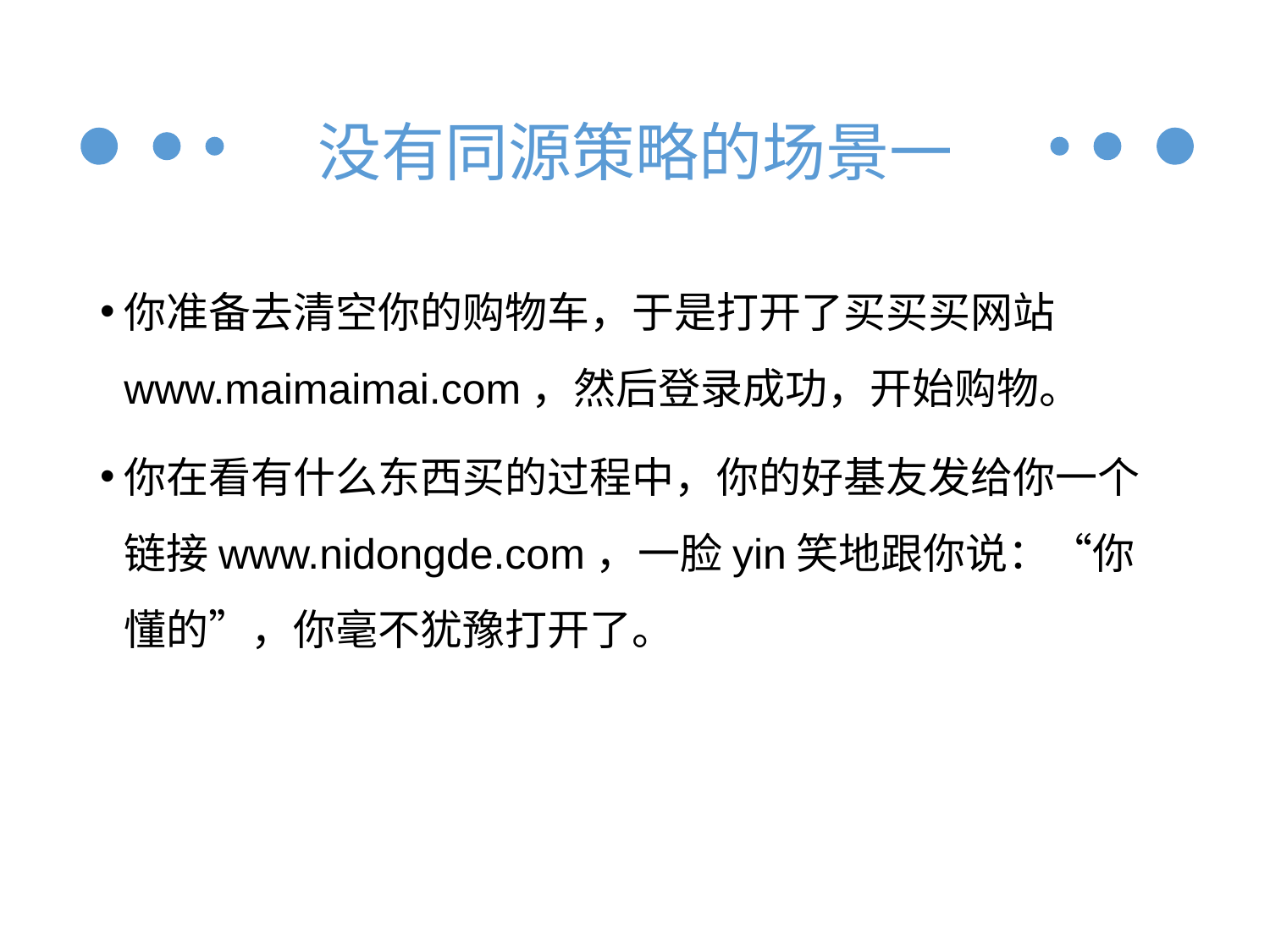

# 没有同源策略的场景一
你准备去清空你的购物车，于是打开了买买买网站www.maimaimai.com，然后登录成功，开始购物。
你在看有什么东西买的过程中，你的好基友发给你一个链接www.nidongde.com，一脸yin笑地跟你说：“你懂的”，你毫不犹豫打开了。